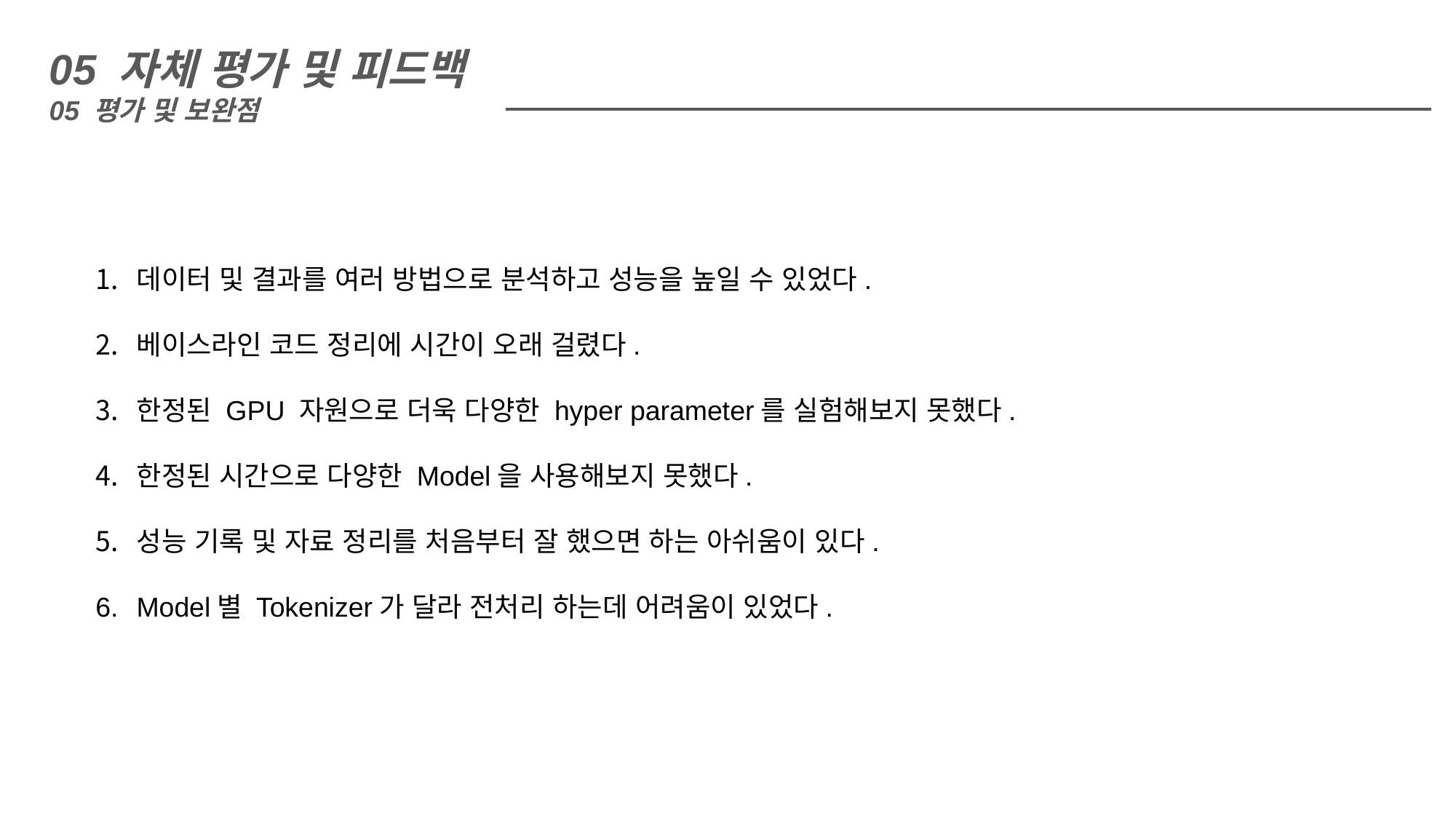

05 자체 평가 및 피드백
05 평가 및 보완점
데이터 및 결과를 여러 방법으로 분석하고 성능을 높일 수 있었다.

베이스라인 코드 정리에 시간이 오래 걸렸다.

한정된 GPU 자원으로 더욱 다양한 hyper parameter를 실험해보지 못했다.

한정된 시간으로 다양한 Model을 사용해보지 못했다.

성능 기록 및 자료 정리를 처음부터 잘 했으면 하는 아쉬움이 있다.

Model별 Tokenizer가 달라 전처리 하는데 어려움이 있었다.